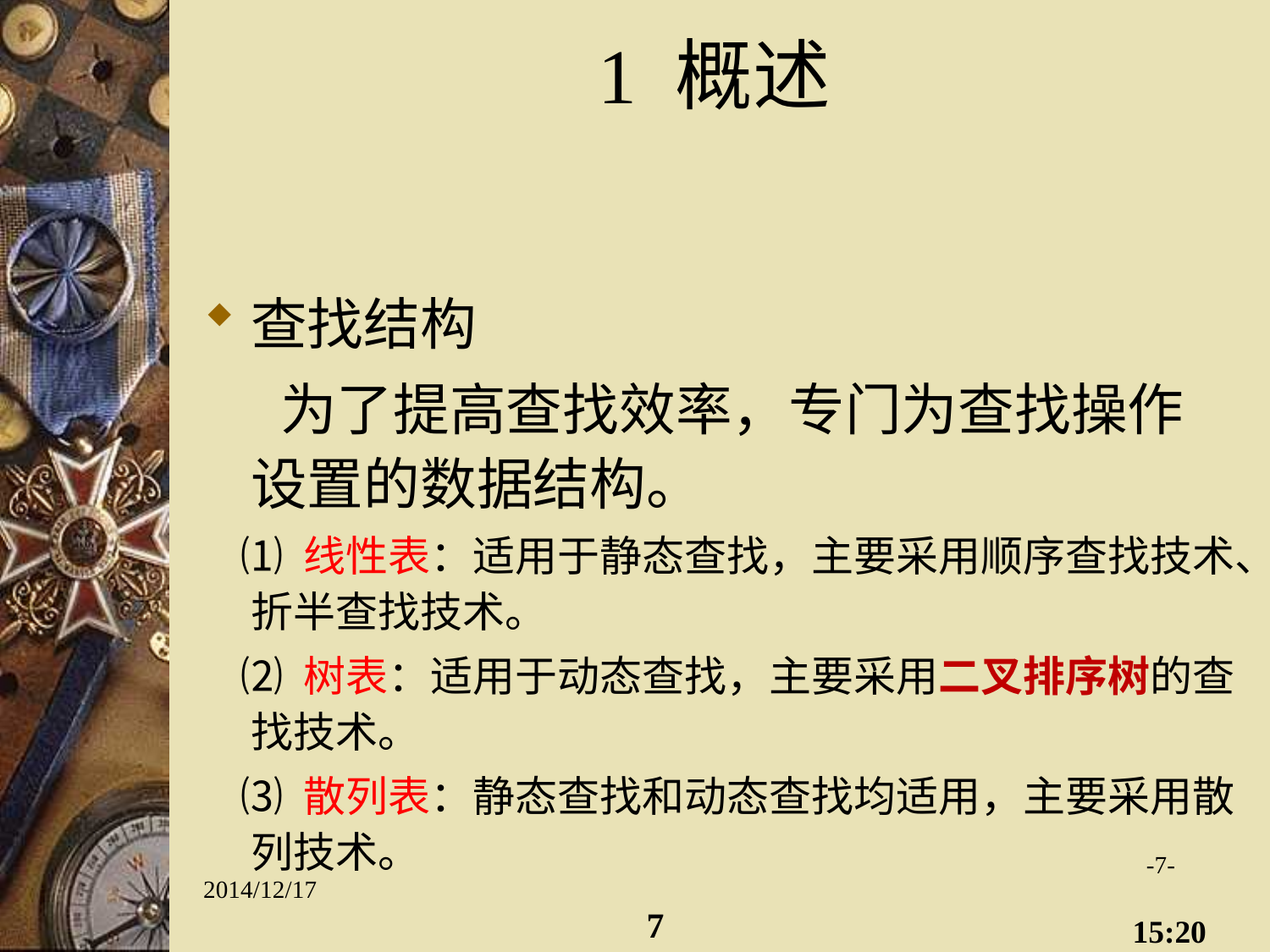

# 1 概述
查找结构
     为了提高查找效率，专门为查找操作设置的数据结构。
    ⑴ 线性表：适用于静态查找，主要采用顺序查找技术、折半查找技术。
    ⑵ 树表：适用于动态查找，主要采用二叉排序树的查找技术。
    ⑶ 散列表：静态查找和动态查找均适用，主要采用散列技术。

-7-
2014/12/17